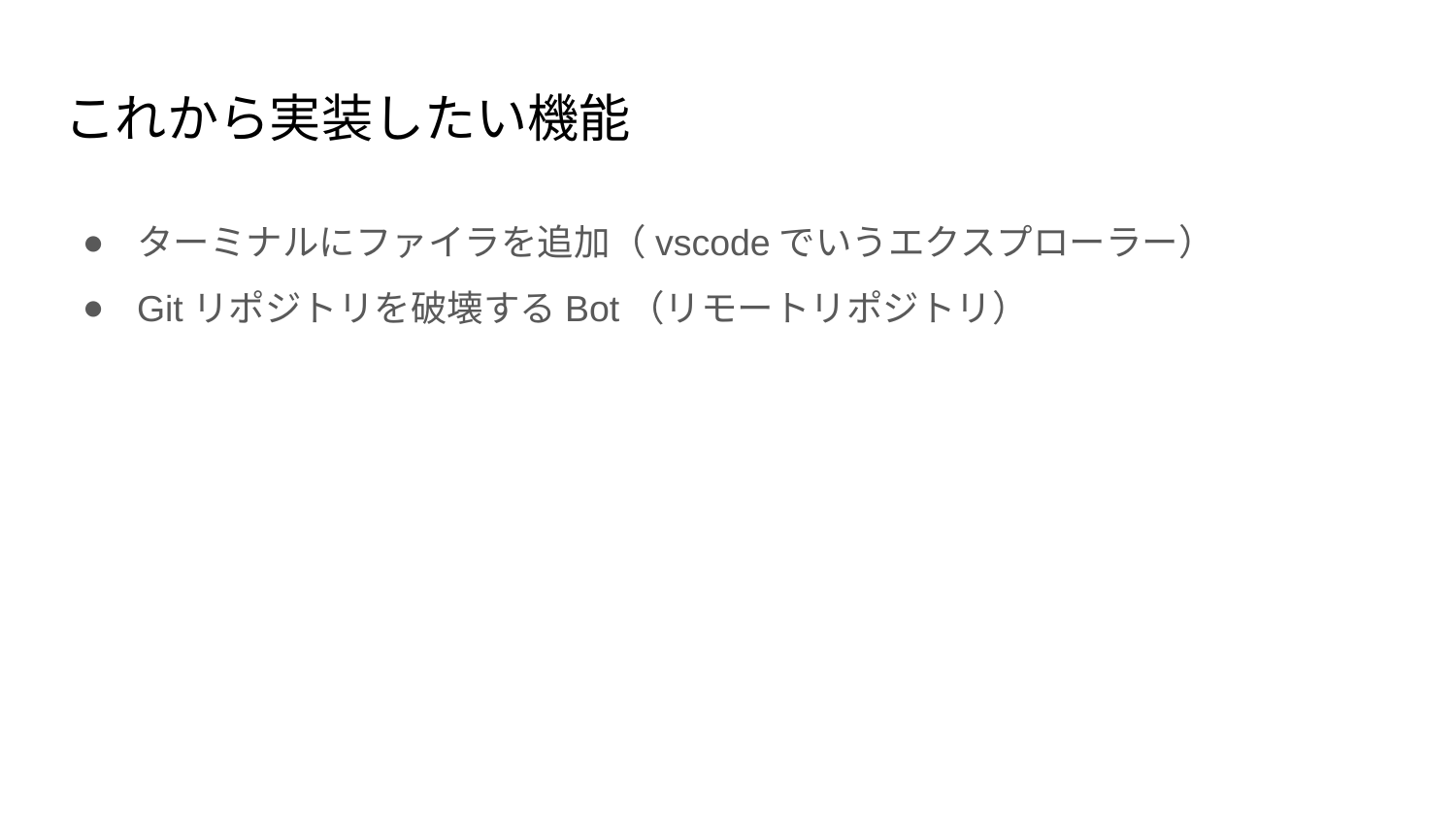

# これから実装したい機能
ターミナルにファイラを追加（vscodeでいうエクスプローラー）
Gitリポジトリを破壊するBot（リモートリポジトリ）